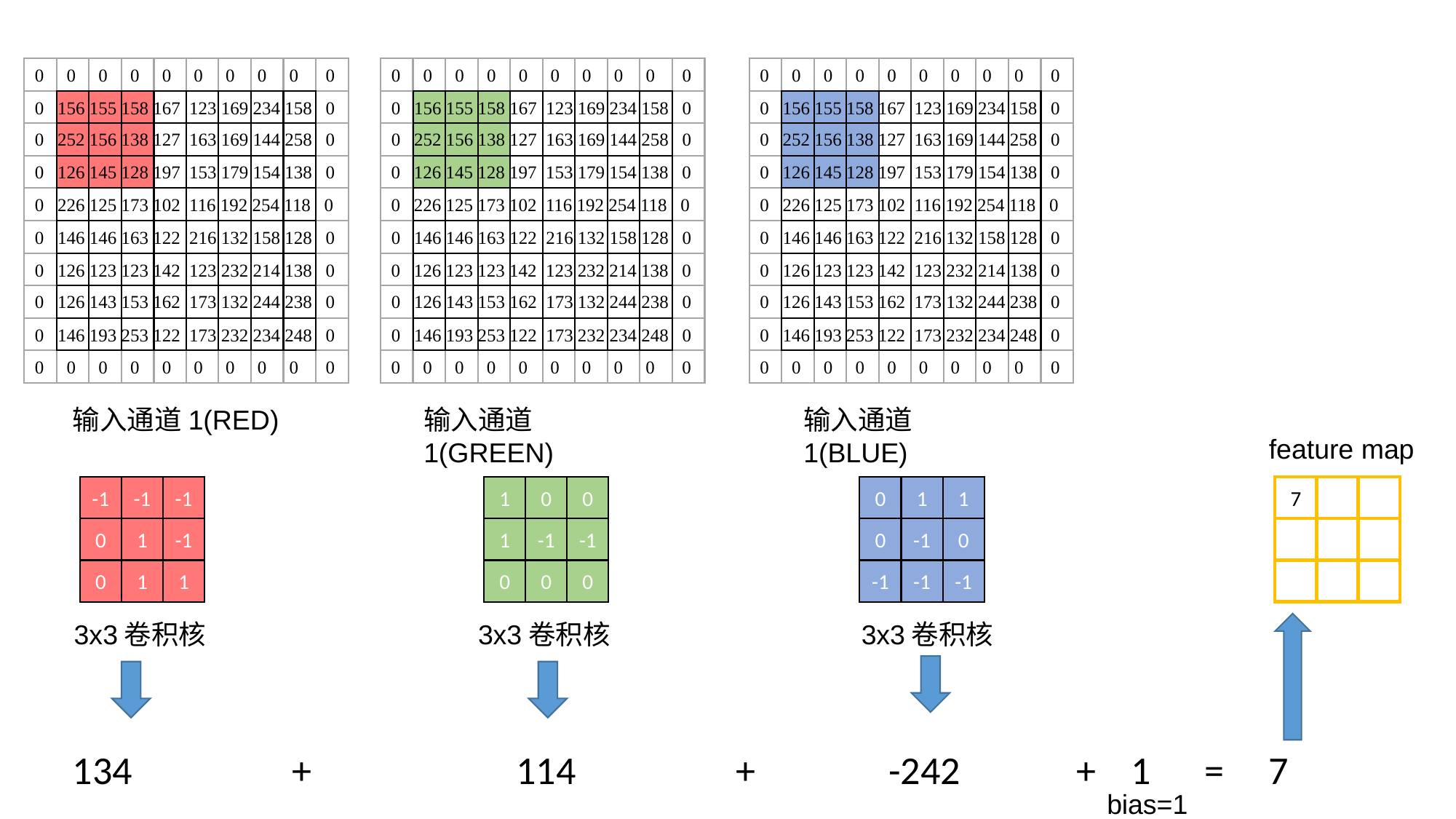

0     0     0     0     0     0     0     0     0      0

0     0     0     0     0     0     0     0     0      0

0     0     0     0     0     0     0     0     0      0

0   156 155 158 167  123 169 234 158   0
0   156 155 158 167  123 169 234 158   0

0   156 155 158 167  123 169 234 158   0
0   252 156 138 127  163 169 144 258   0
0   252 156 138 127  163 169 144 258   0
0   252 156 138 127  163 169 144 258   0
0   126 145 128 197  153 179 154 138   0
0   126 145 128 197  153 179 154 138   0
0   126 145 128 197  153 179 154 138   0
0   226 125 173 102  116 192 254 118   0
0   226 125 173 102  116 192 254 118   0
0   226 125 173 102  116 192 254 118   0
0   146 146 163 122  216 132 158 128   0
0   146 146 163 122  216 132 158 128   0
0   146 146 163 122  216 132 158 128   0
0   126 123 123 142  123 232 214 138   0
0   126 123 123 142  123 232 214 138   0
0   126 123 123 142  123 232 214 138   0
0   126 143 153 162  173 132 244 238   0
0   126 143 153 162  173 132 244 238   0
0   126 143 153 162  173 132 244 238   0
0   146 193 253 122  173 232 234 248   0
0   146 193 253 122  173 232 234 248   0
0   146 193 253 122  173 232 234 248   0
0     0     0     0     0     0     0     0     0      0
0     0     0     0     0     0     0     0     0      0
0     0     0     0     0     0     0     0     0      0
输入通道1(RED)
输入通道1(GREEN)
输入通道1(BLUE)
feature map
-1
-1
-1
1
0
0
0
1
1
7

0
1
-1
1
-1
-1
0
-1
0

0
1
1
0
0
0
-1
-1
-1

3x3卷积核
3x3卷积核
3x3卷积核

134                  +                       114                  +               -242             +    1      =     7
   bias=1